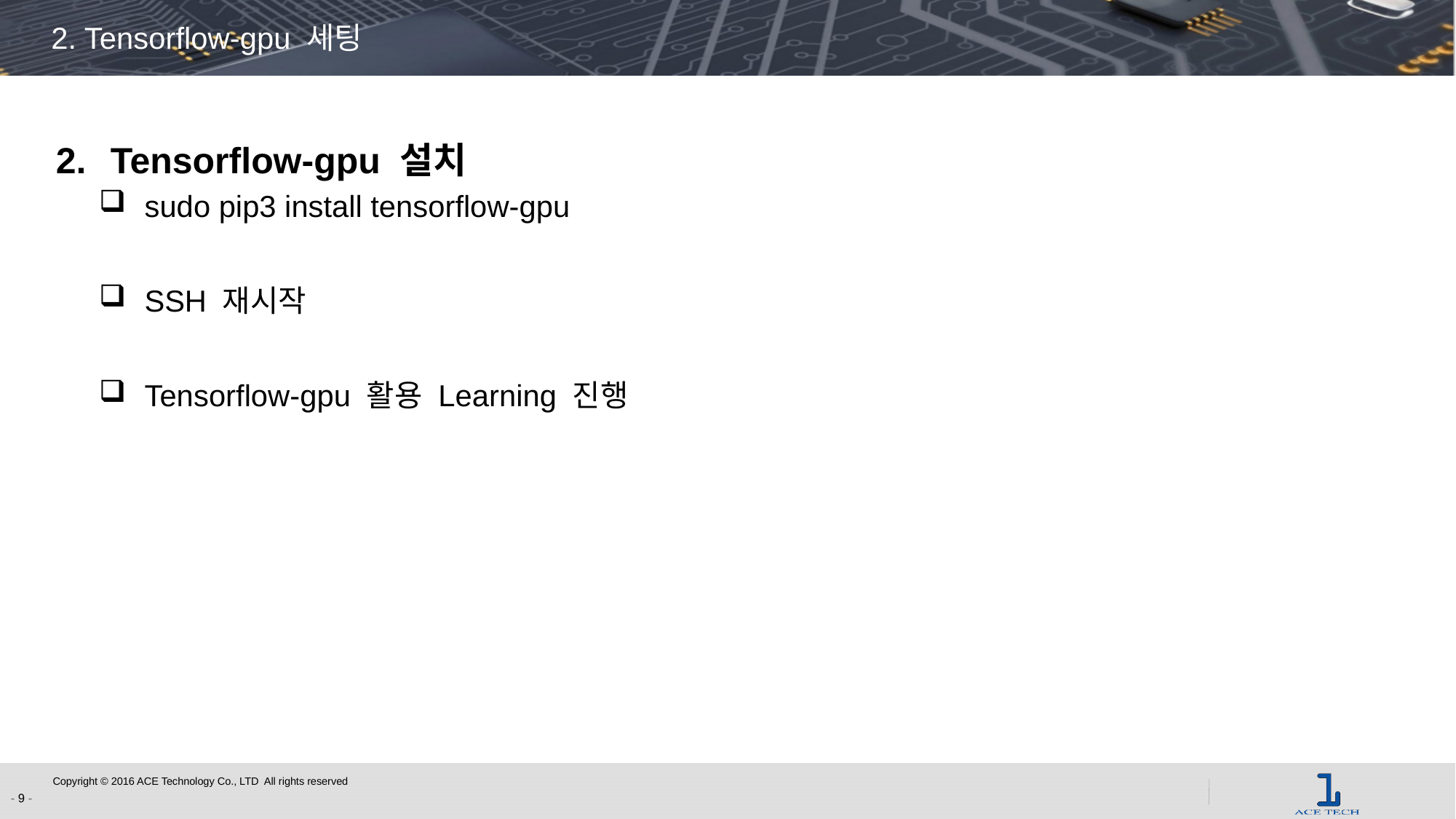

# 2. Tensorflow-gpu 세팅
Tensorflow-gpu 설치
sudo pip3 install tensorflow-gpu

SSH 재시작

Tensorflow-gpu 활용 Learning 진행